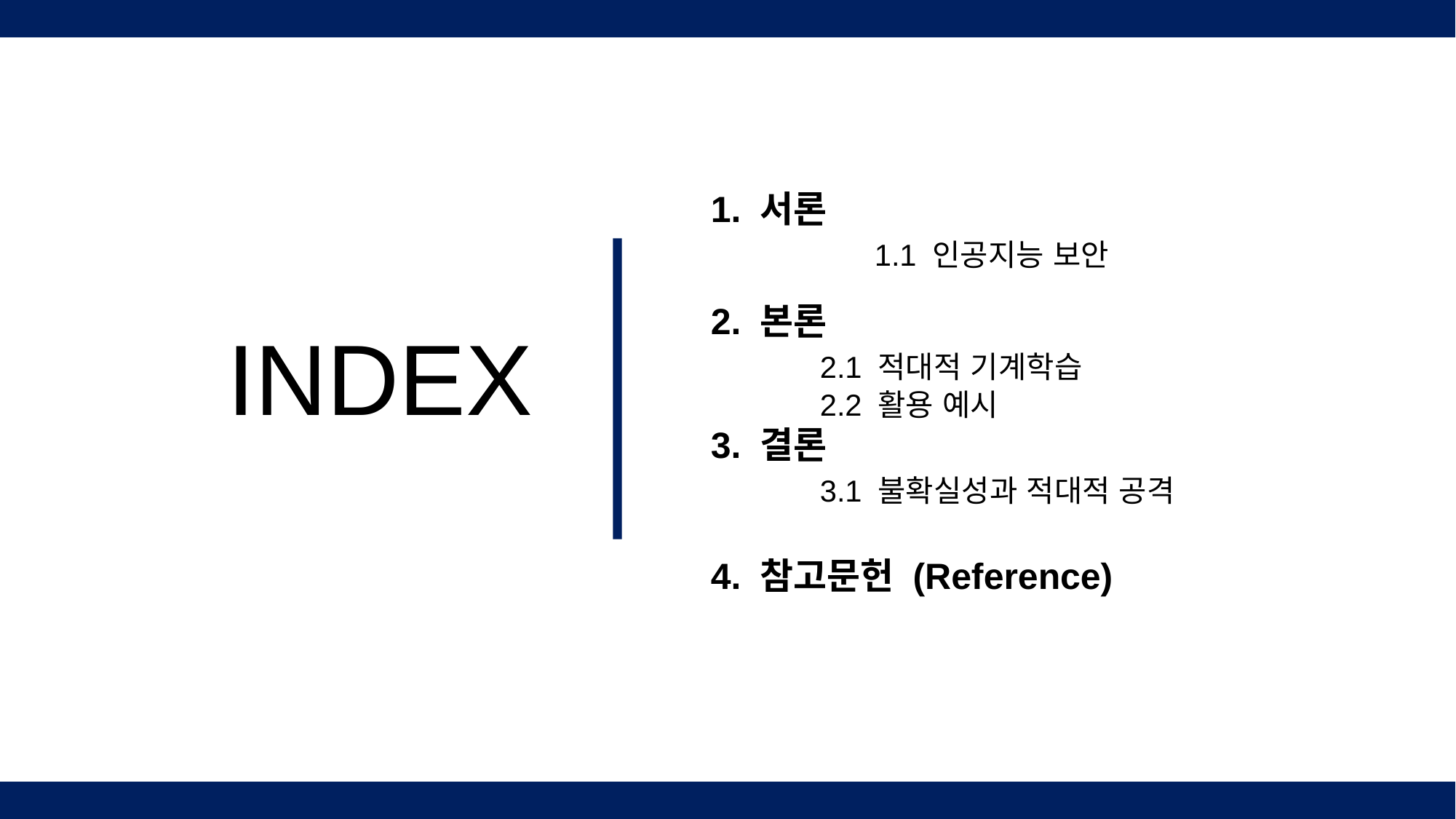

1. 서론
	1.1 인공지능 보안

2. 본론
	2.1 적대적 기계학습
	2.2 활용 예시
3. 결론
	3.1 불확실성과 적대적 공격

4. 참고문헌 (Reference)

# INDEX